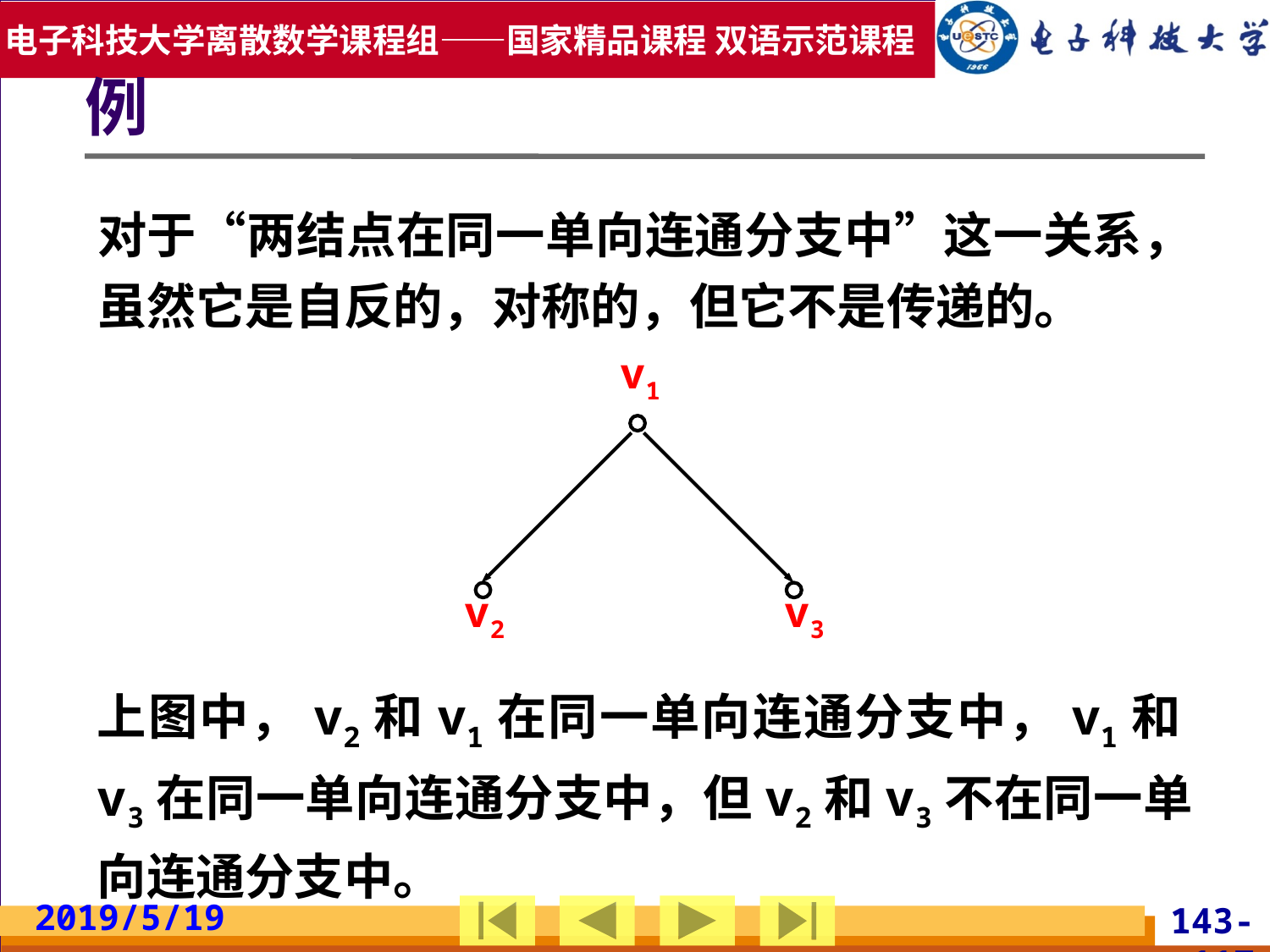

例
对于“两结点在同一单向连通分支中”这一关系，虽然它是自反的，对称的，但它不是传递的。
v1

v2
v3
上图中，v2和v1在同一单向连通分支中，v1和v3在同一单向连通分支中，但v2和v3不在同一单向连通分支中。
2019/5/19